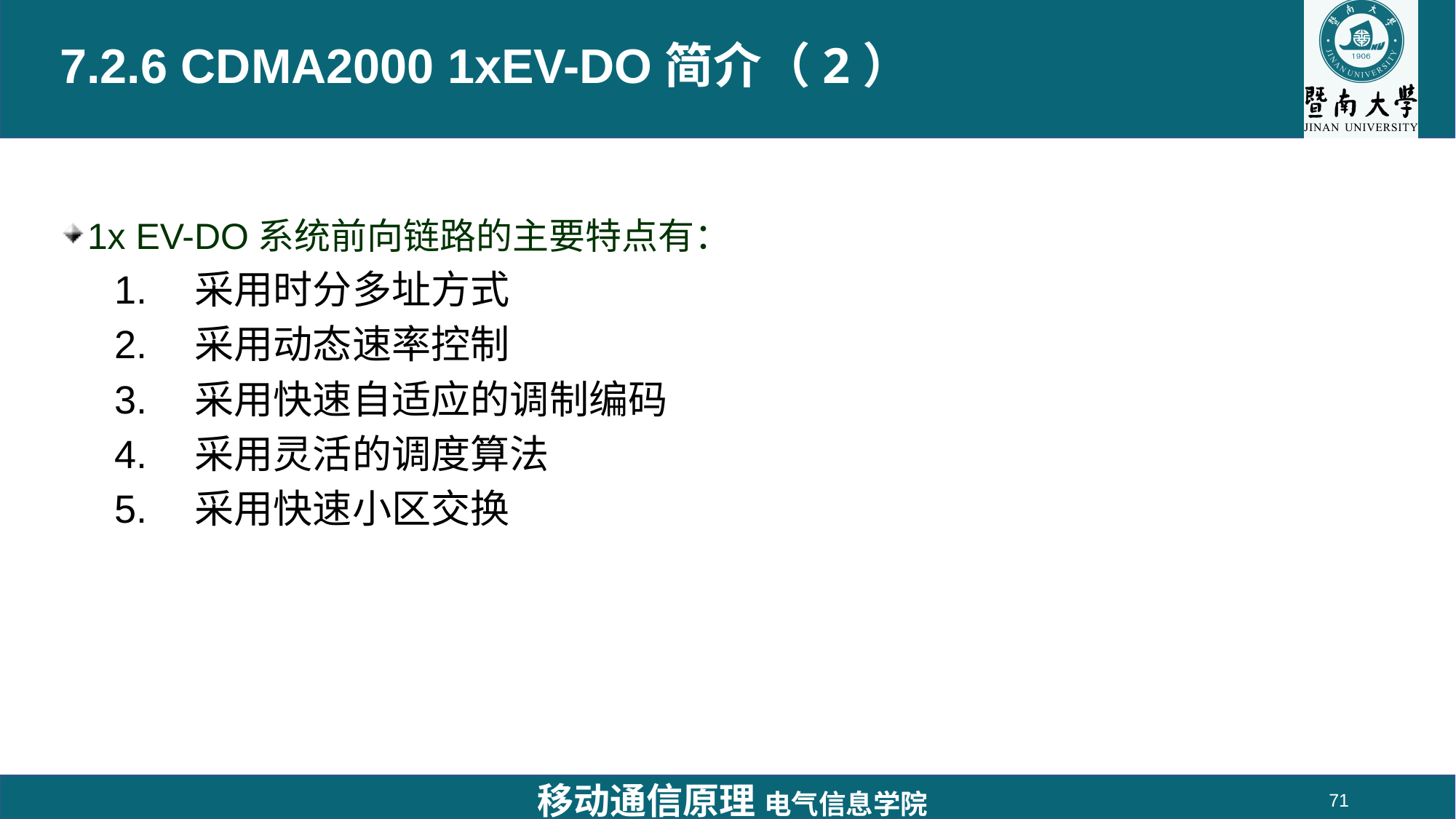

# 7.2.6 CDMA2000 1xEV-DO简介（2）
1x EV-DO系统前向链路的主要特点有：
 采用时分多址方式
 采用动态速率控制
 采用快速自适应的调制编码
 采用灵活的调度算法
 采用快速小区交换

移动通信原理 电气信息学院
71